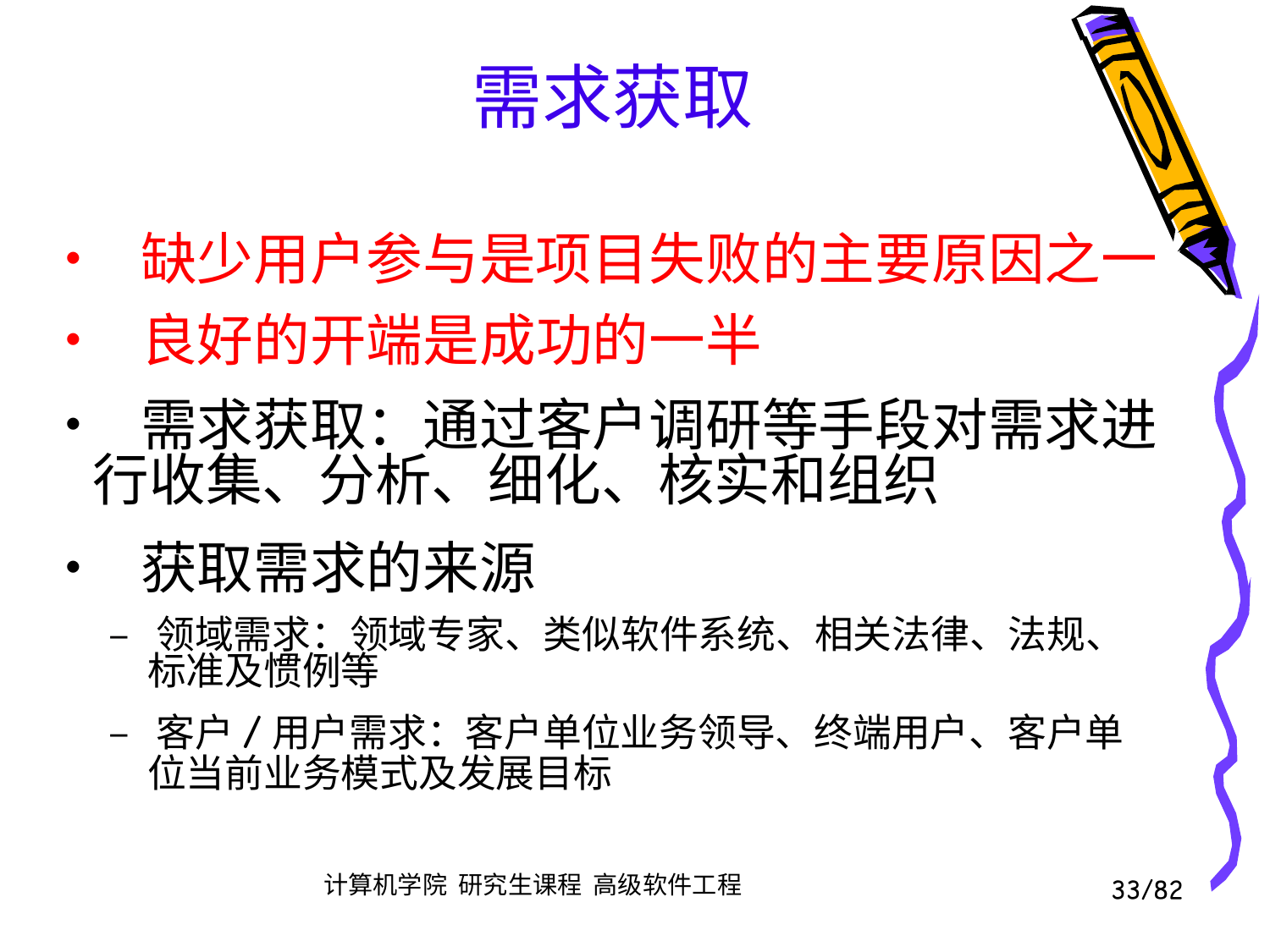

需求获取

•  缺少用户参与是项目失败的主要原因之一
•  良好的开端是成功的一半
•  需求获取：通过客户调研等手段对需求进
	行收集、分析、细化、核实和组织
•  获取需求的来源
		–  领域需求：领域专家、类似软件系统、相关法律、法规、
			标准及惯例等
		–  客户/用户需求：客户单位业务领导、终端用户、客户单
			位当前业务模式及发展目标

33/82
计算机学院  研究生课程  高级软件工程